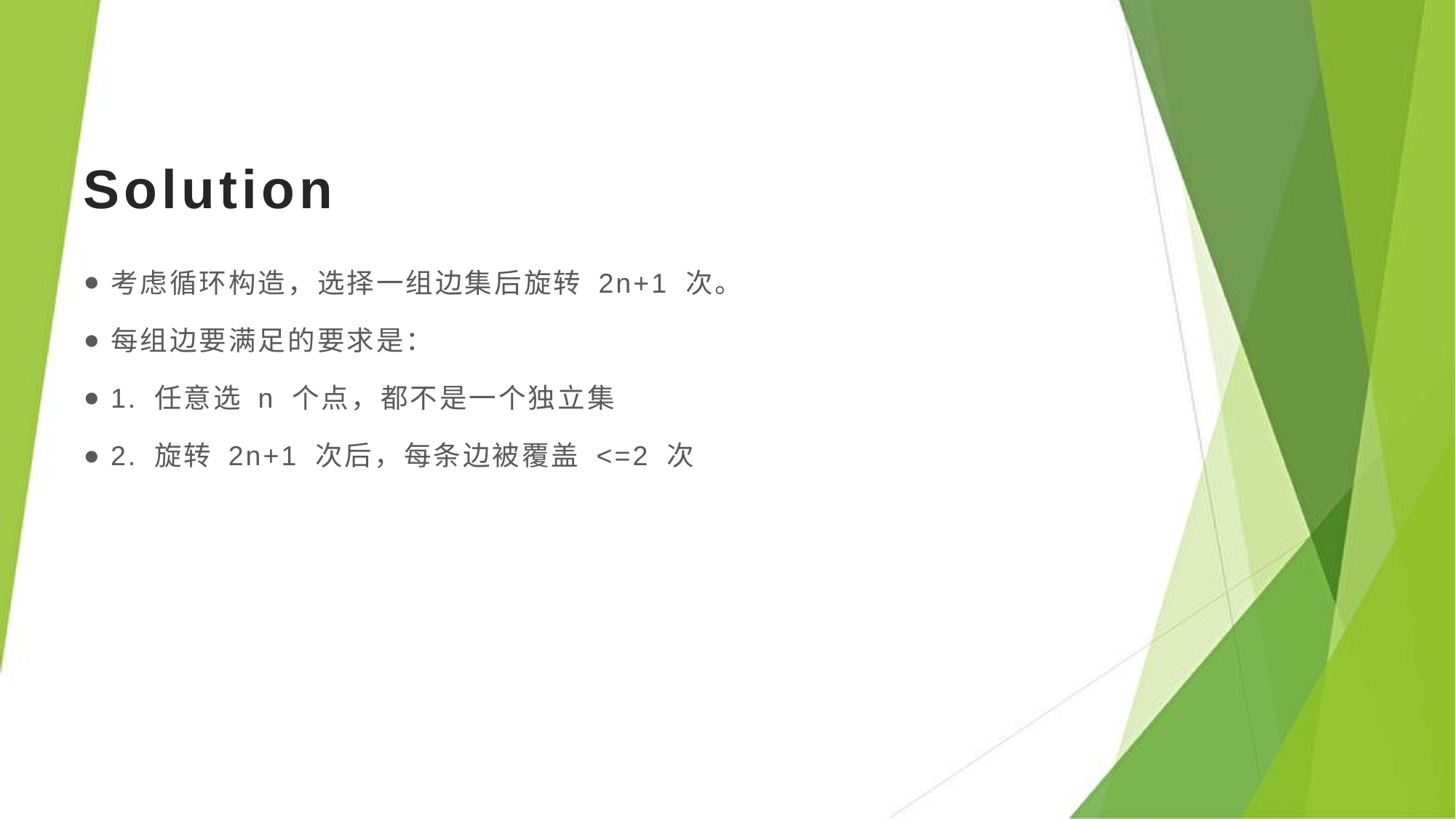

# Solution
考虑循环构造，选择一组边集后旋转 2n+1 次。
每组边要满足的要求是：
1. 任意选 n 个点，都不是一个独立集
2. 旋转 2n+1 次后，每条边被覆盖 <=2 次